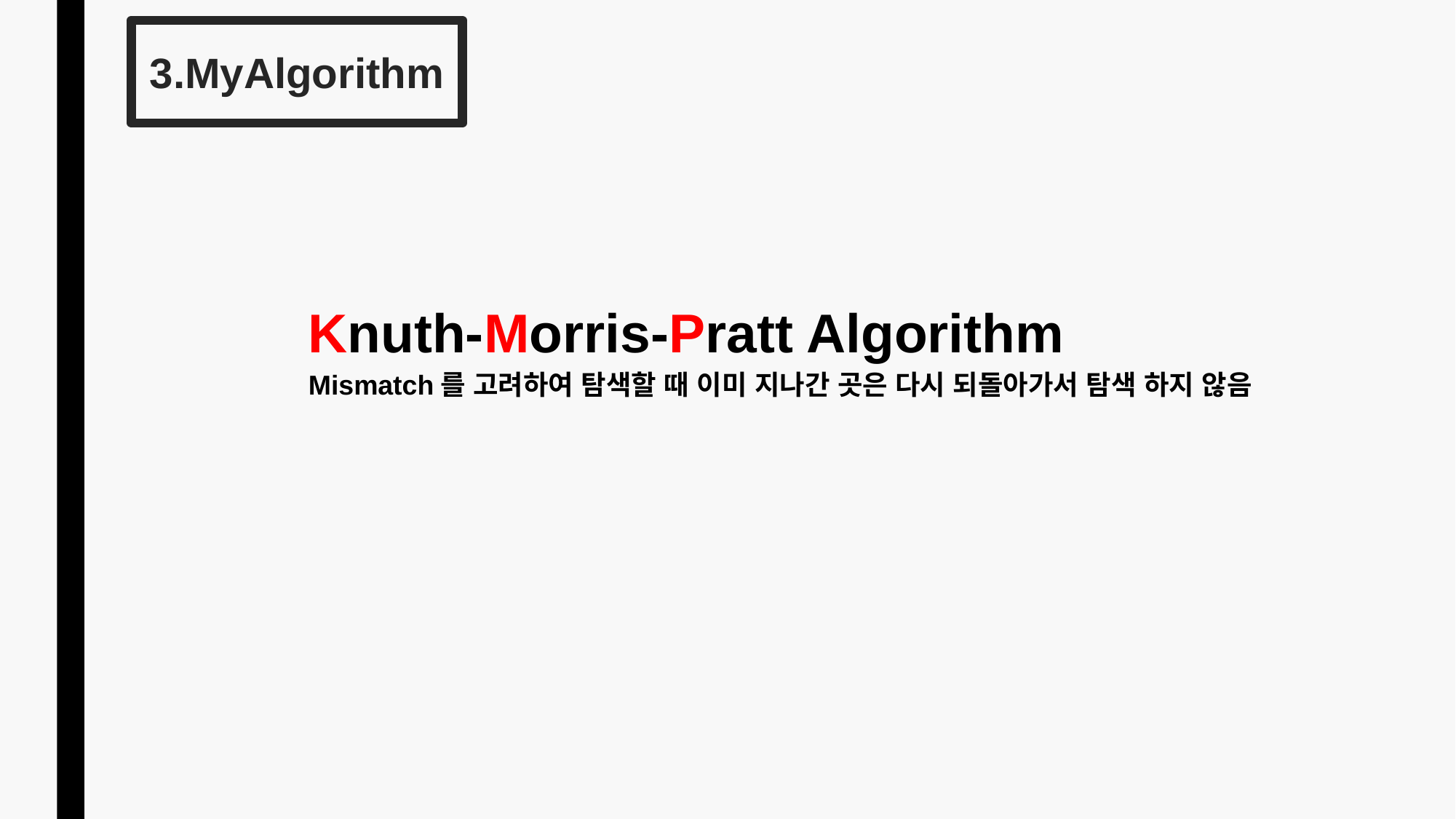

3.MyAlgorithm
Knuth-Morris-Pratt Algorithm
Mismatch를 고려하여 탐색할 때 이미 지나간 곳은 다시 되돌아가서 탐색 하지 않음